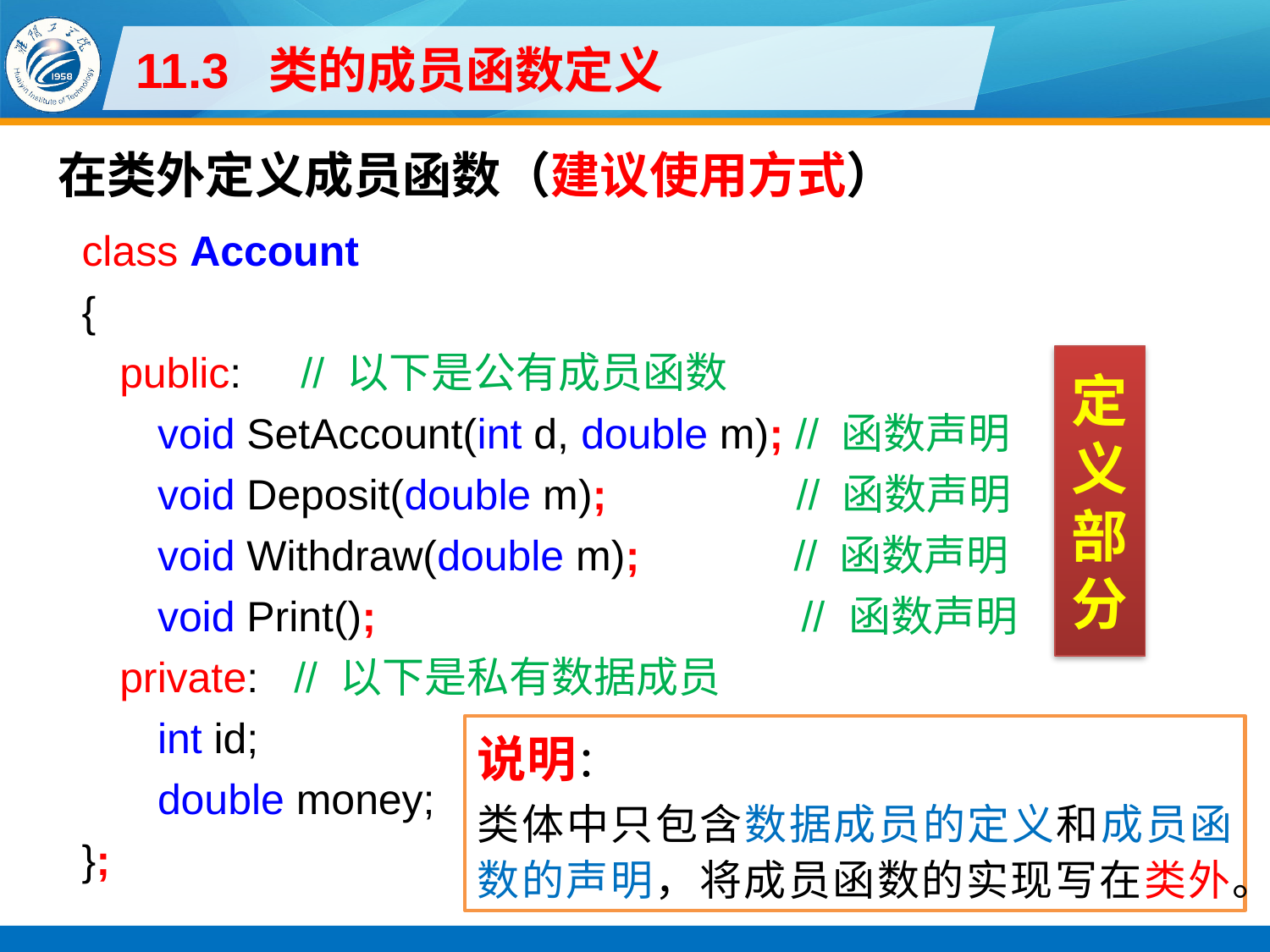

# 11.3  类的成员函数定义
在类外定义成员函数（建议使用方式）
class Account
{
public:     // 以下是公有成员函数
void SetAccount(int d, double m); // 函数声明
void Deposit(double m);                // 函数声明
void Withdraw(double m);             // 函数声明
void Print();                                    // 函数声明
private:   // 以下是私有数据成员
int id;
double money;
};
定义部分
说明：
类体中只包含数据成员的定义和成员函数的声明，将成员函数的实现写在类外。